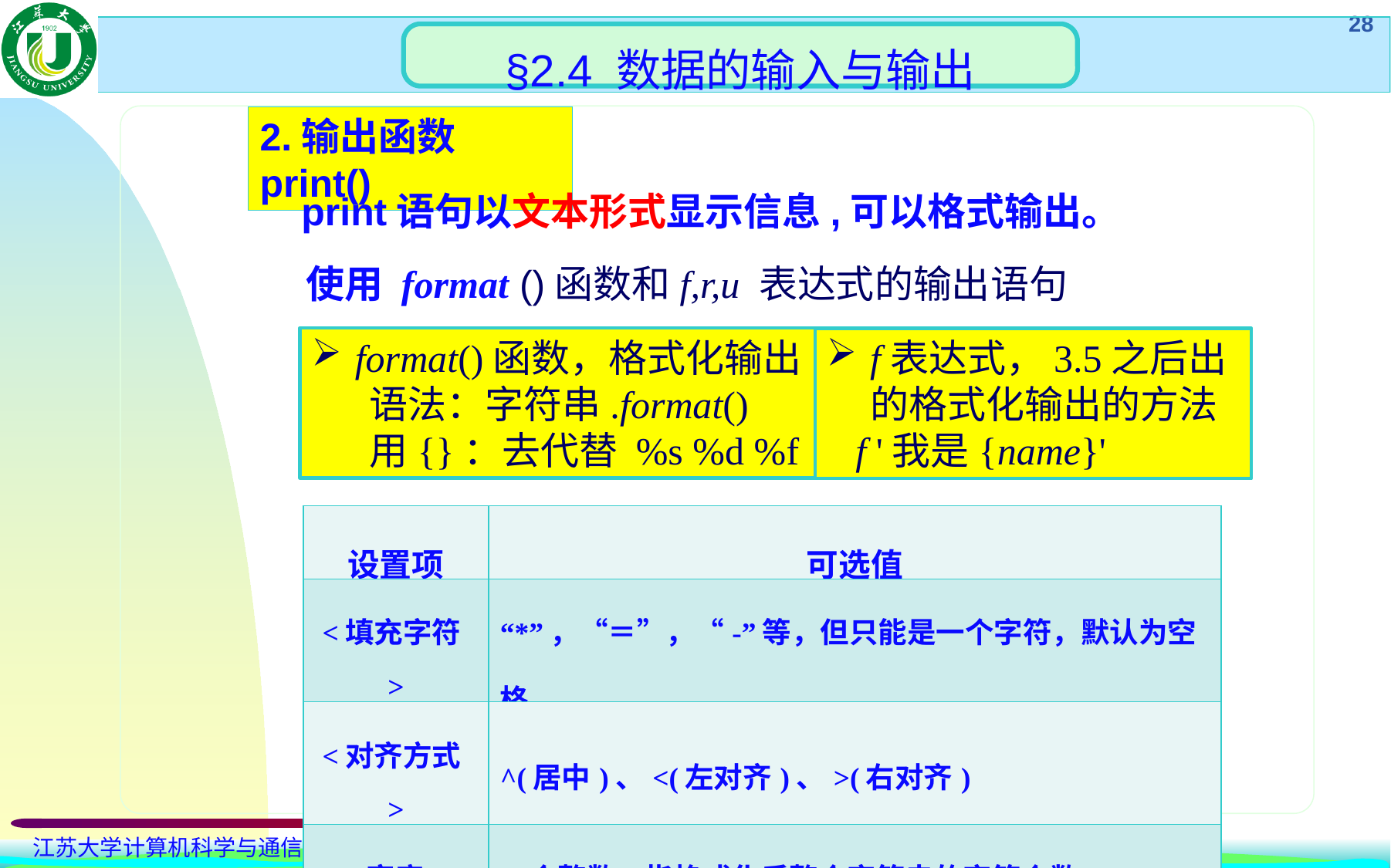

§2.4 数据的输入与输出
2.输出函数print()
   print语句以文本形式显示信息,可以格式输出。
  使用 format ()函数和f,r,u 表达式的输出语句
format()函数，格式化输出
语法：字符串.format()
用{}：去代替 %s %d %f
f表达式，3.5之后出的格式化输出的方法
   f '我是{name}'
| 设置项 | 可选值 |
| --- | --- |
| <填充字符> | “\*”，“＝”，“-”等，但只能是一个字符，默认为空格 |
| <对齐方式> | ^(居中)、<(左对齐)、>(右对齐) |
| <宽度> | 一个整数，指格式化后整个字符串的字符个数 |